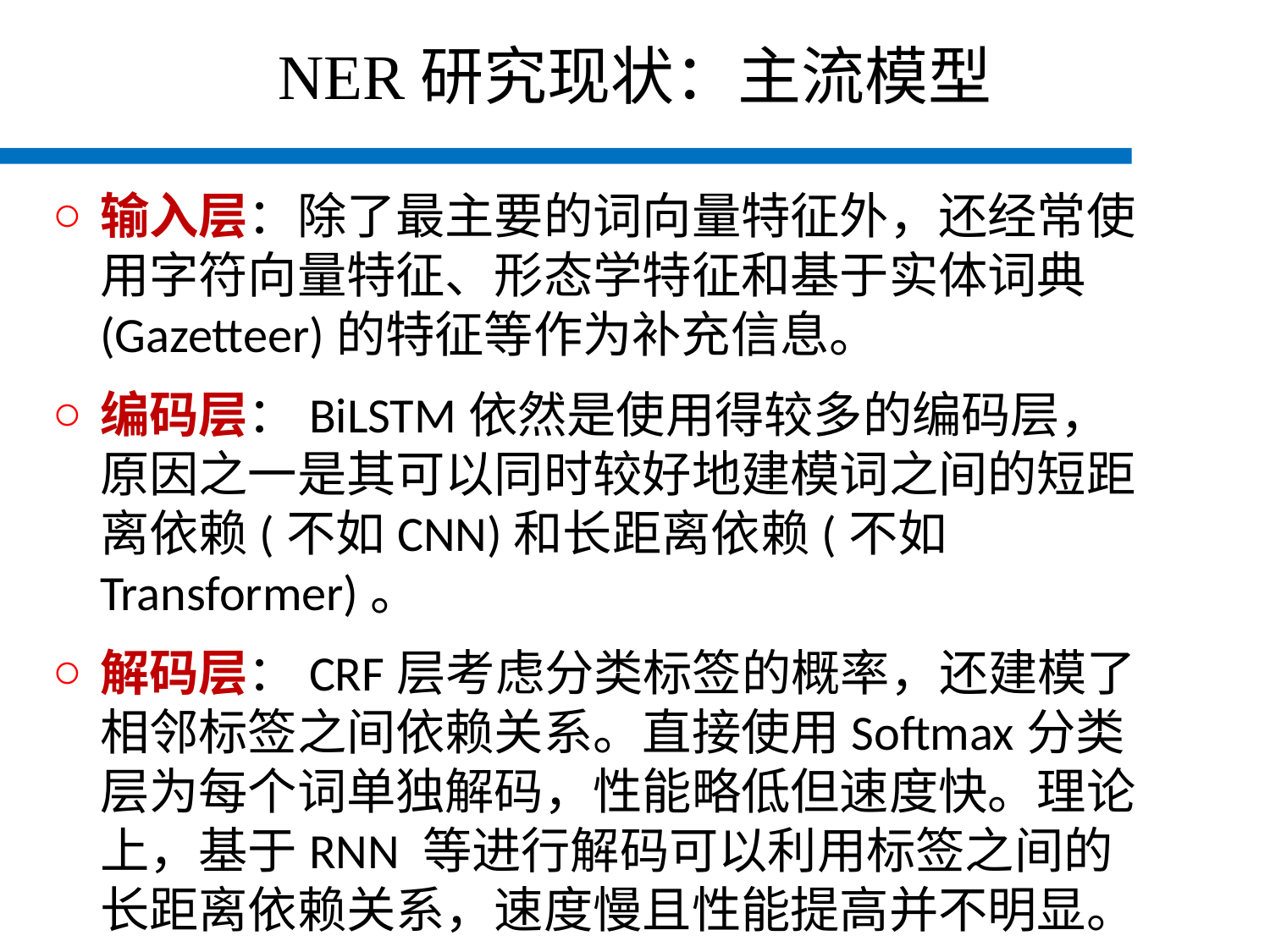

# NER研究现状：主流模型
输入层：除了最主要的词向量特征外，还经常使用字符向量特征、形态学特征和基于实体词典(Gazetteer)的特征等作为补充信息。
编码层：BiLSTM依然是使用得较多的编码层，原因之一是其可以同时较好地建模词之间的短距离依赖(不如CNN)和长距离依赖(不如Transformer)。
解码层：CRF层考虑分类标签的概率，还建模了相邻标签之间依赖关系。直接使用Softmax分类层为每个词单独解码，性能略低但速度快。理论上，基于RNN 等进行解码可以利用标签之间的长距离依赖关系，速度慢且性能提高并不明显。